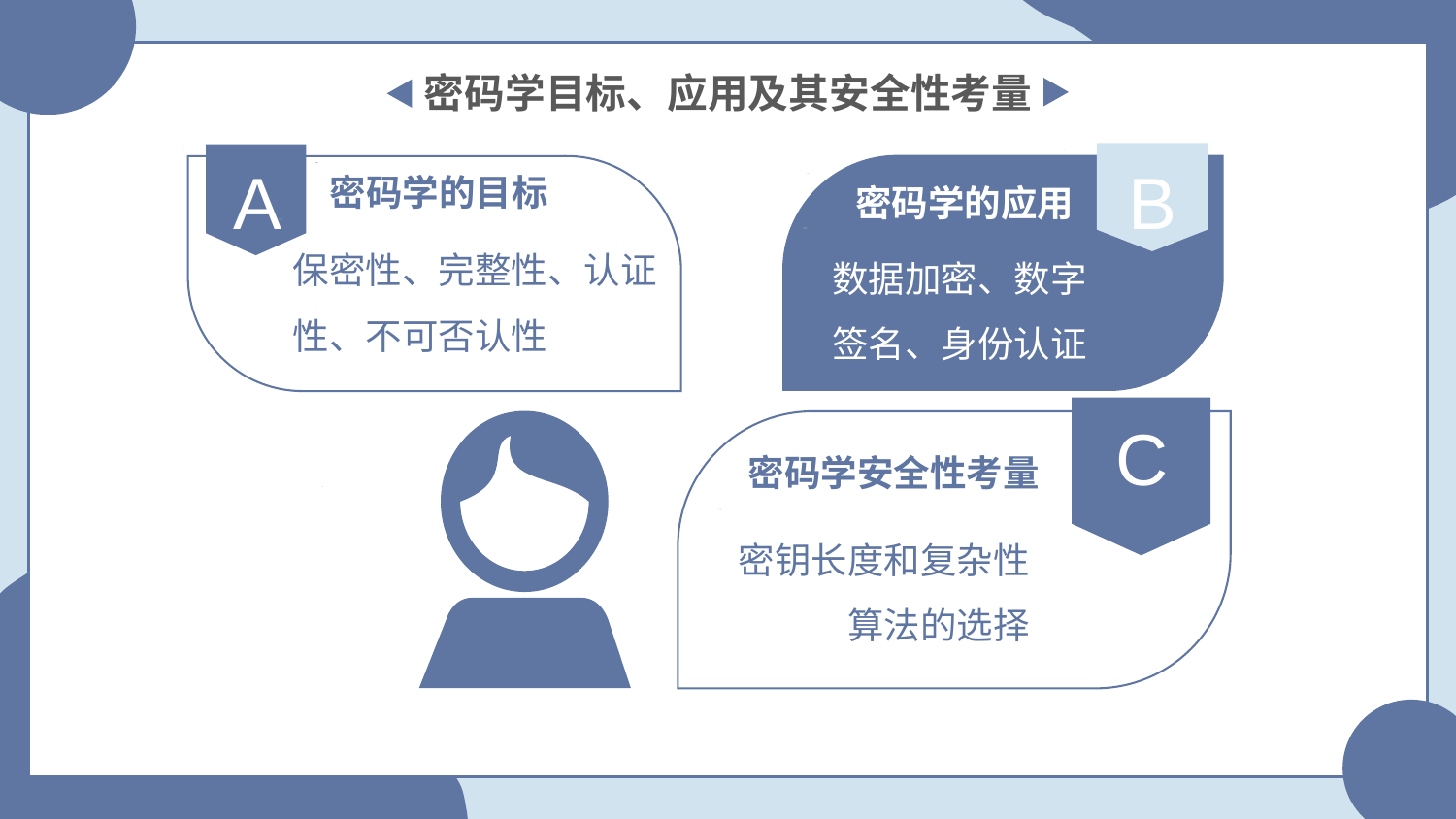

密码学目标、应用及其安全性考量

B

A

密码学的目标
密码学的应用
保密性、完整性、认证性、不可否认性
数据加密、数字签名、身份认证

C

密码学安全性考量
添加标题
密钥长度和复杂性
算法的选择